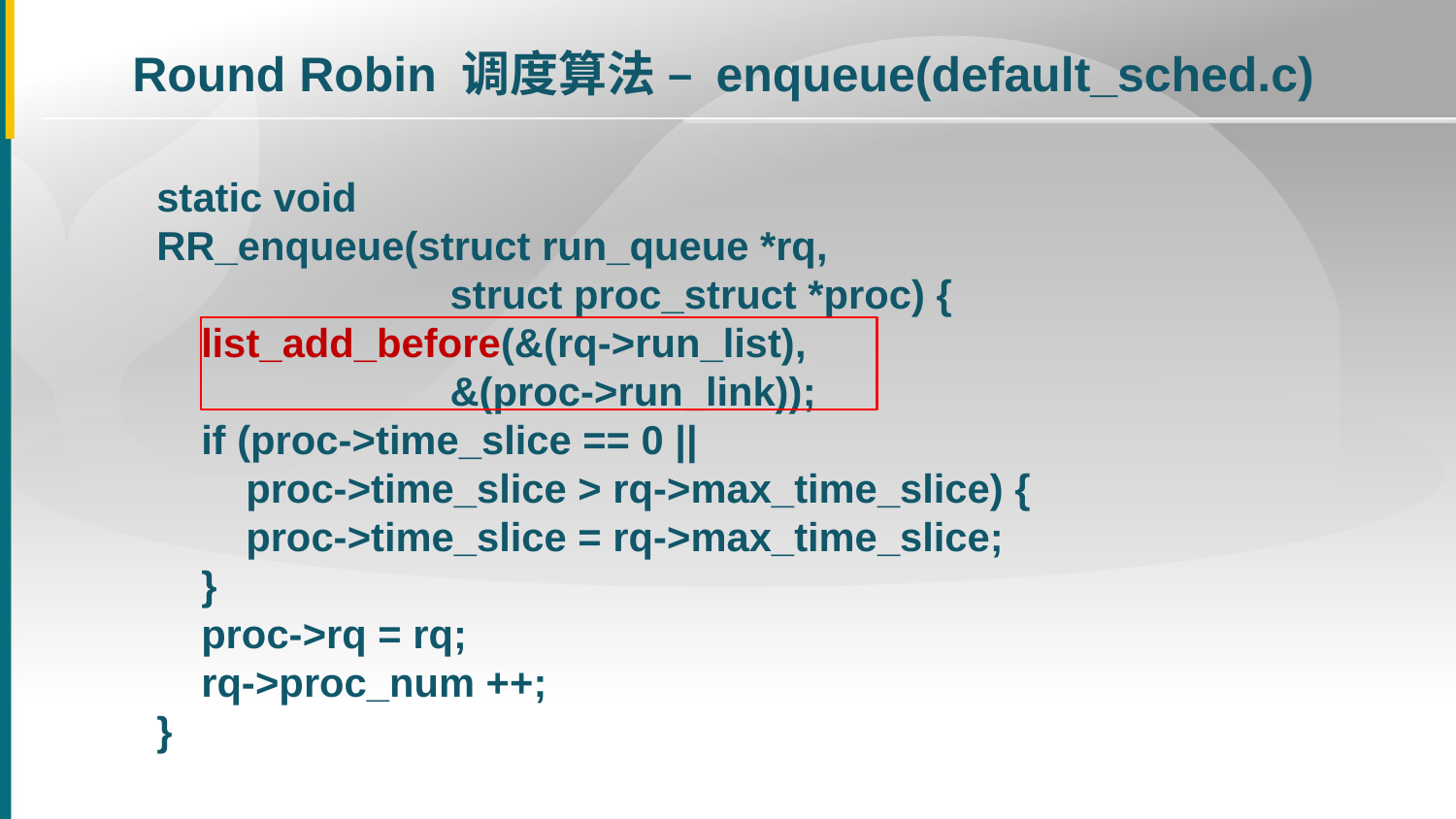

Round Robin 调度算法 – enqueue(default_sched.c)
static void
RR_enqueue(struct run_queue *rq,
　　　　　　　struct proc_struct *proc) {
    list_add_before(&(rq->run_list),
　　　　　　　&(proc->run_link));
    if (proc->time_slice == 0 ||
        proc->time_slice > rq->max_time_slice) {
        proc->time_slice = rq->max_time_slice;
    }
    proc->rq = rq;
    rq->proc_num ++;
}